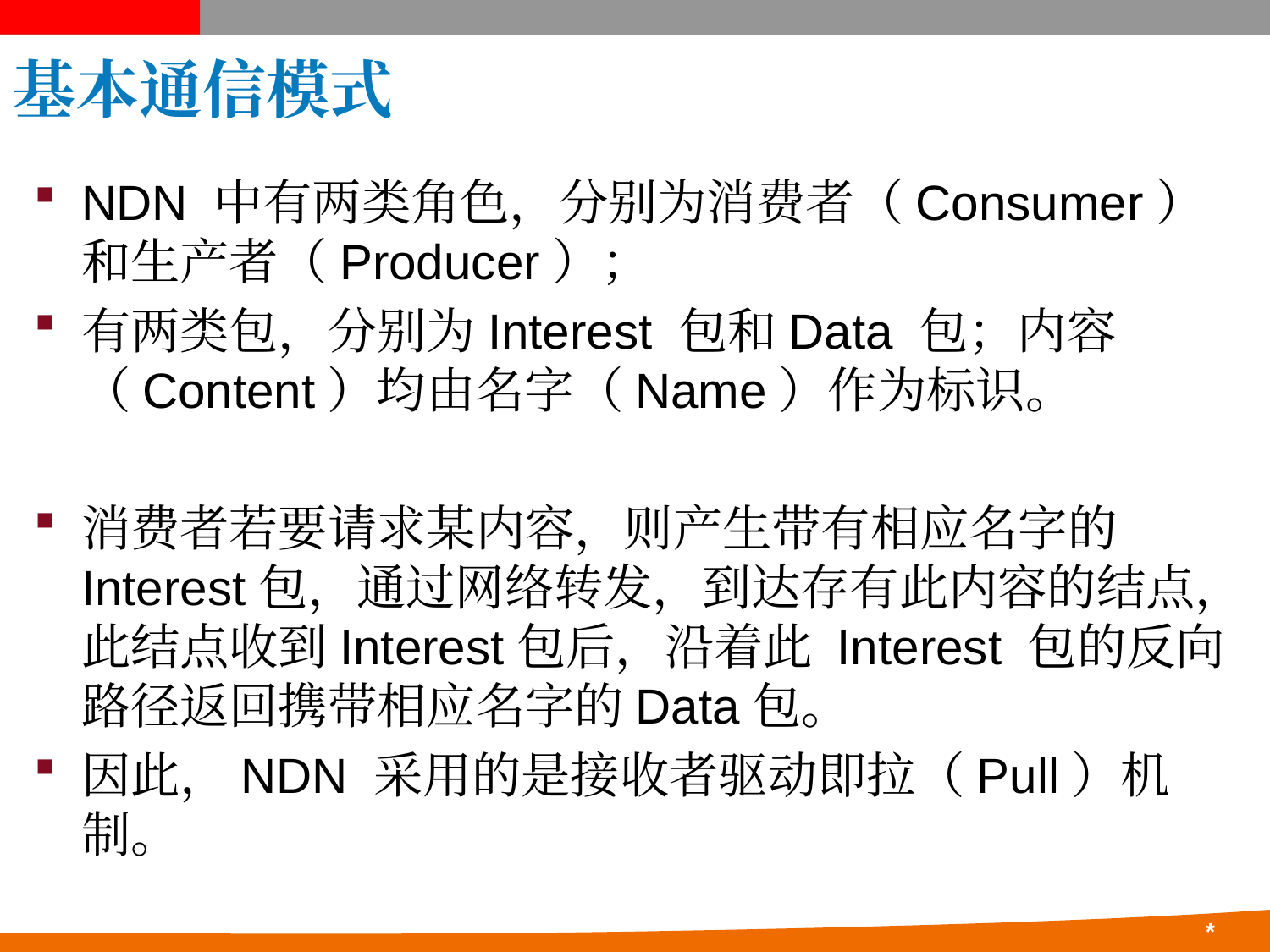

# 基本通信模式
NDN 中有两类角色，分别为消费者（Consumer）和生产者（Producer）；
有两类包，分别为Interest 包和Data 包；内容（Content）均由名字（Name）作为标识。

消费者若要请求某内容，则产生带有相应名字的 Interest包，通过网络转发，到达存有此内容的结点，此结点收到Interest包后，沿着此 Interest 包的反向路径返回携带相应名字的Data包。
因此，NDN 采用的是接收者驱动即拉（Pull）机制。